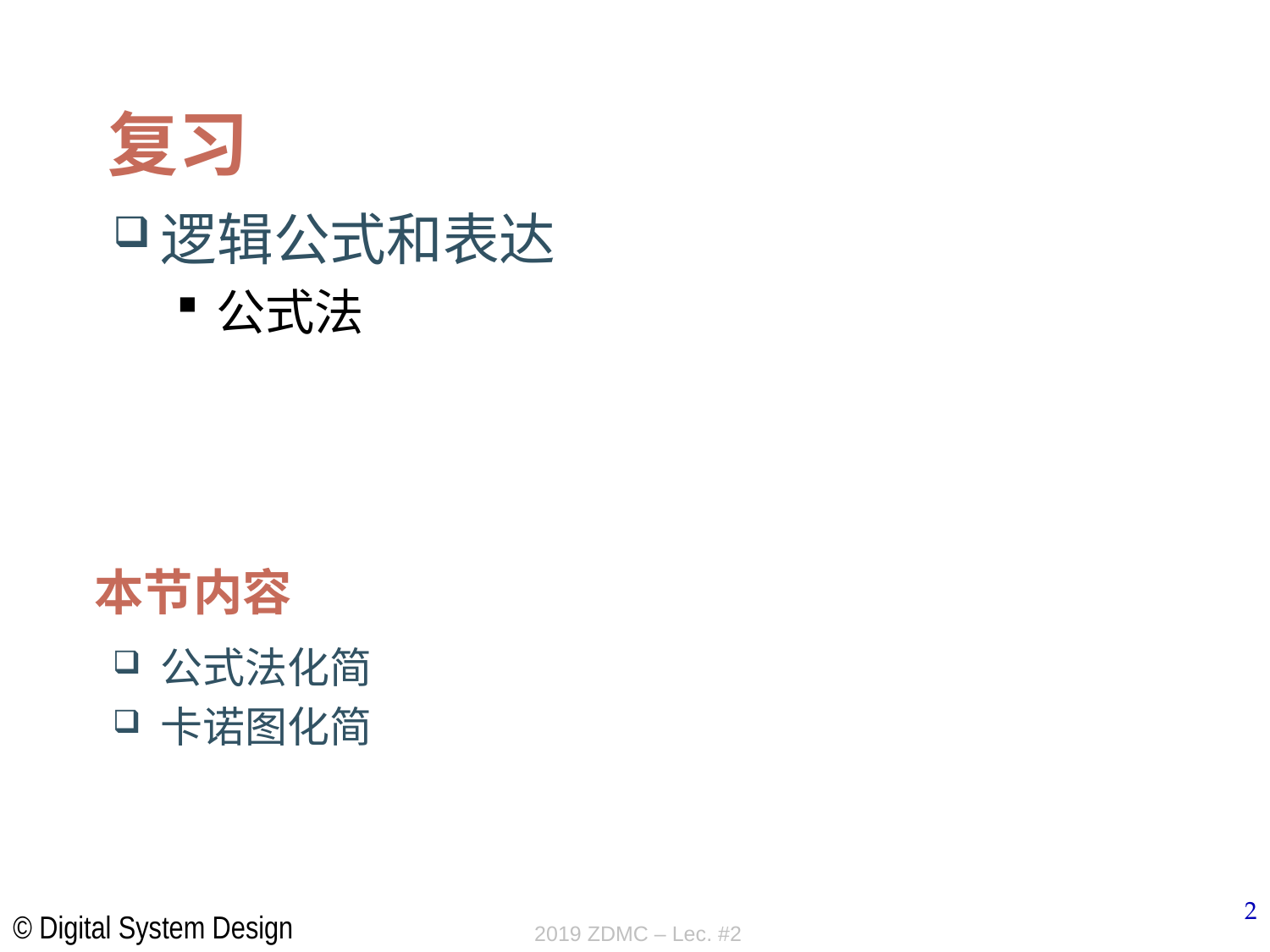

# 复习
逻辑公式和表达
公式法
本节内容
公式法化简
卡诺图化简
2019 ZDMC – Lec. #2
2